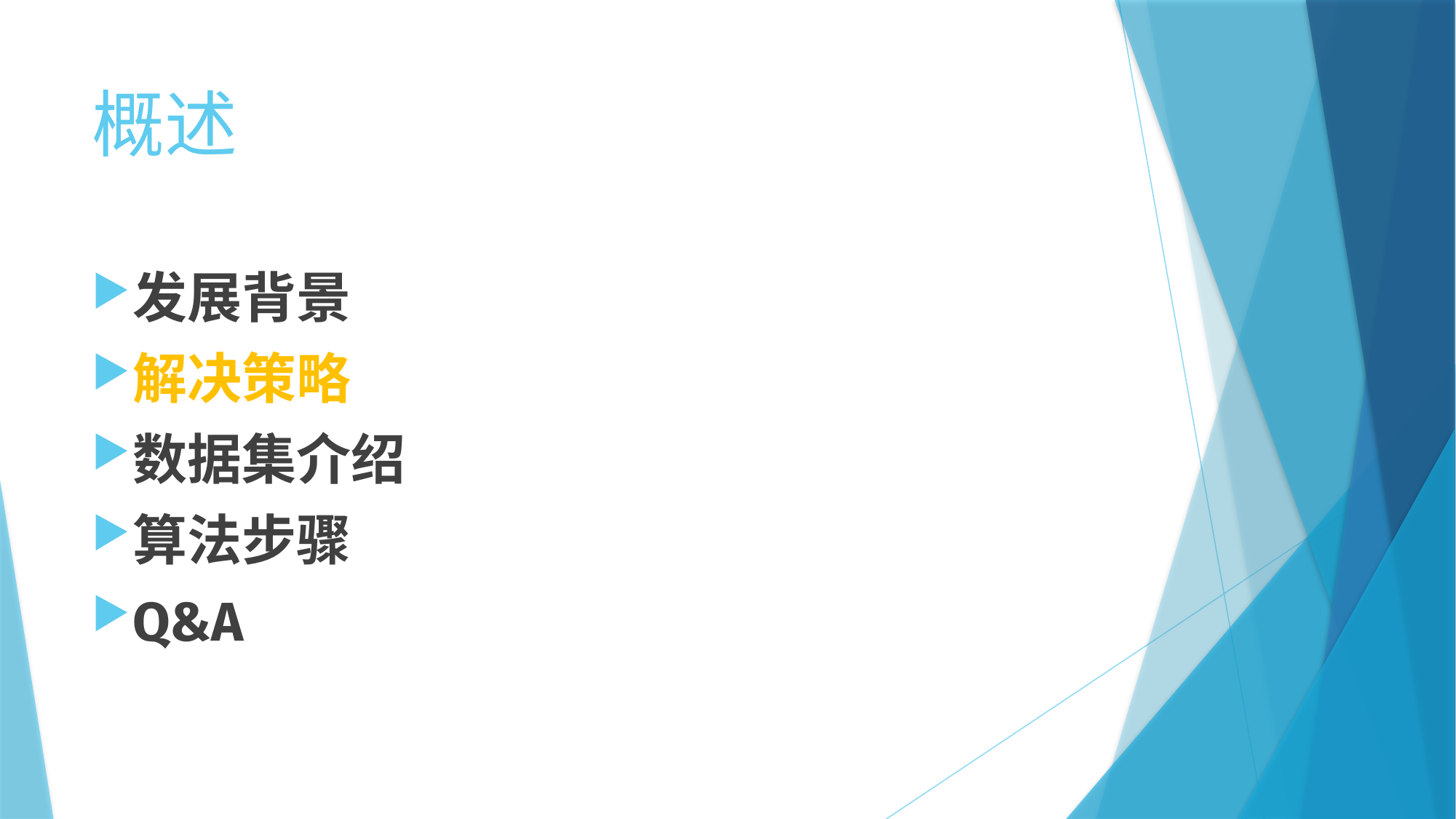

# 概述
发展背景
解决策略
数据集介绍
算法步骤
Q&A